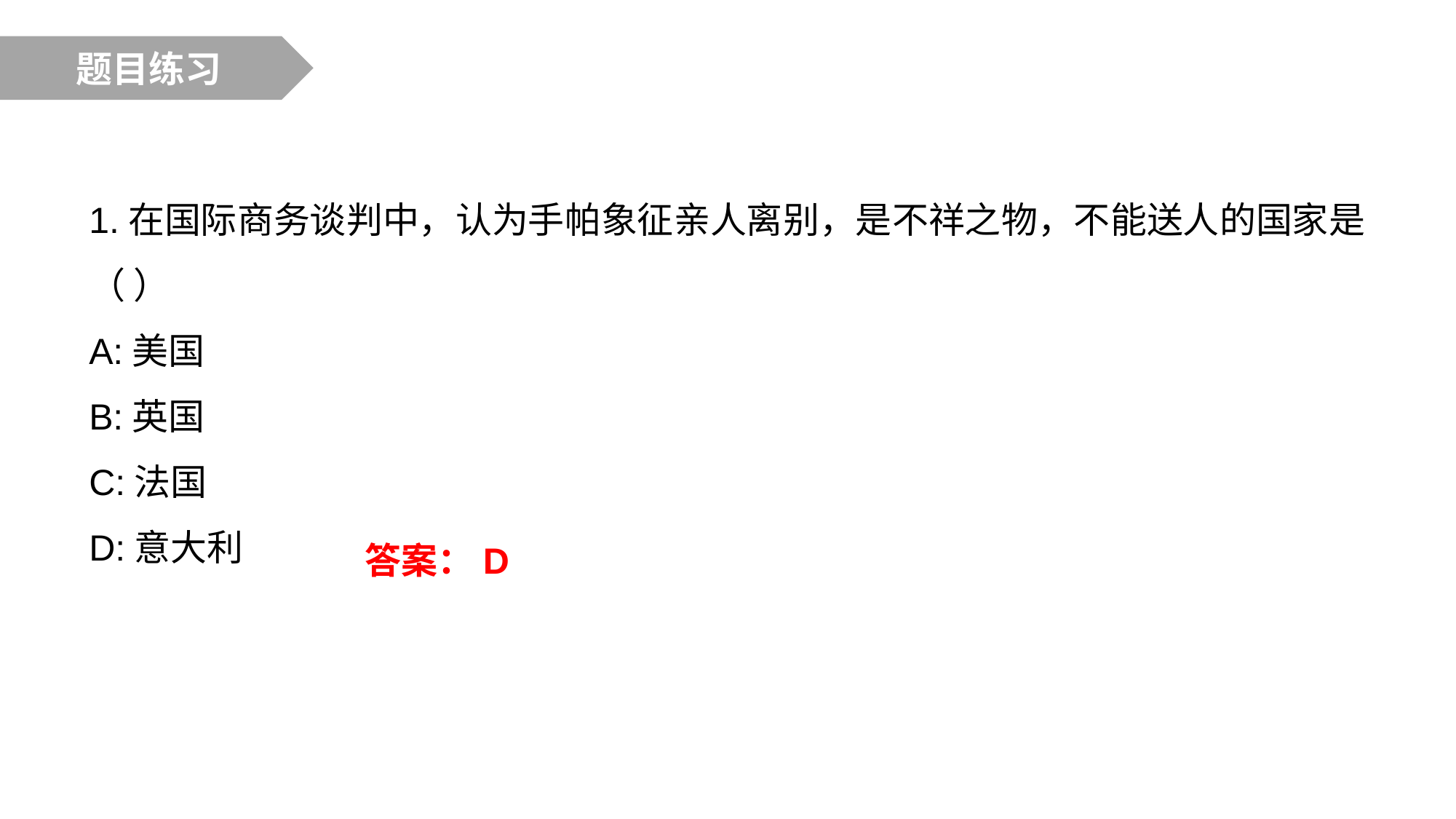

题目练习
1.在国际商务谈判中，认为手帕象征亲人离别，是不祥之物，不能送人的国家是（ ）
A:美国
B:英国
C:法国
D:意大利
答案：D